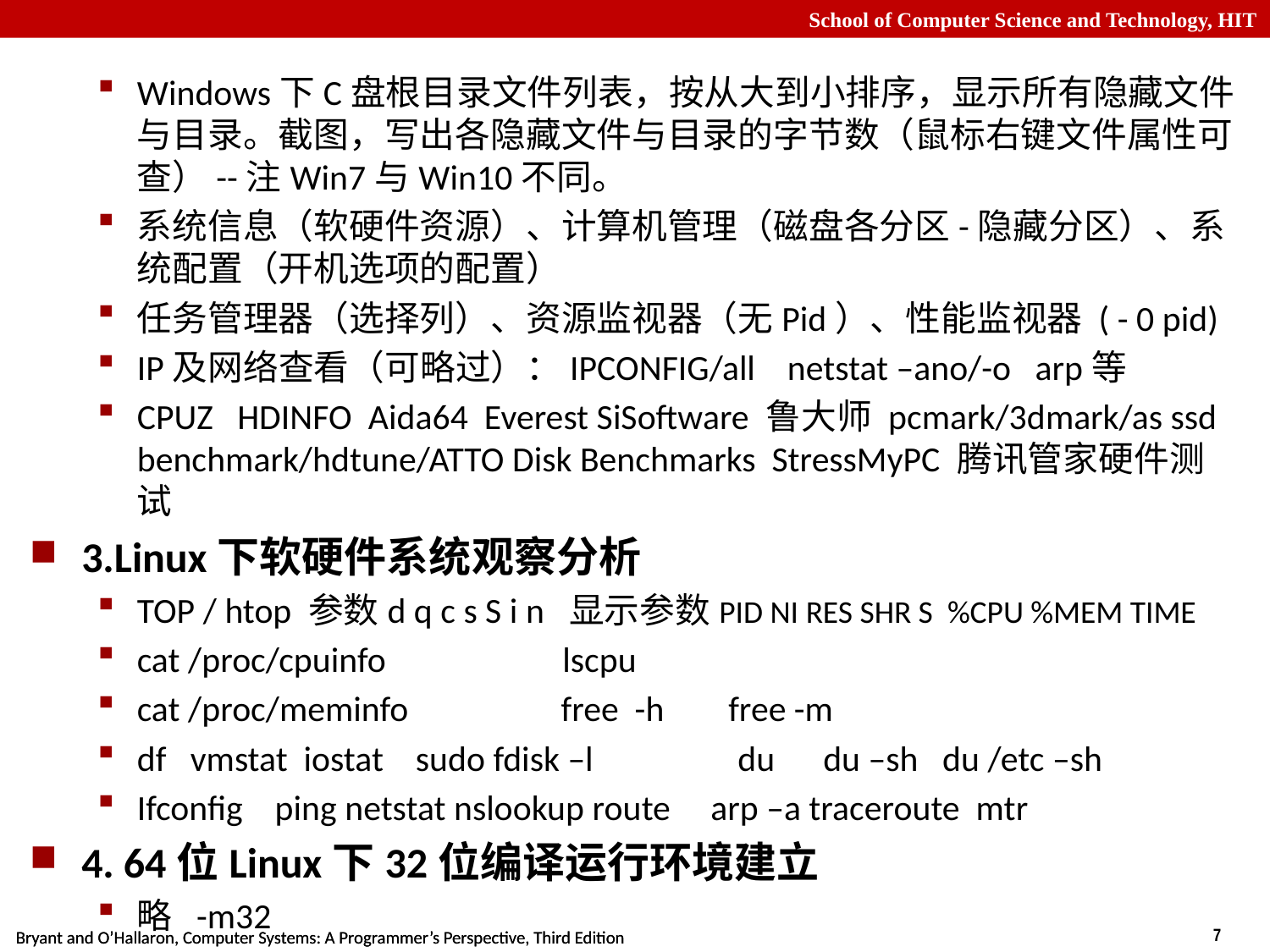

Windows下C盘根目录文件列表，按从大到小排序，显示所有隐藏文件与目录。截图，写出各隐藏文件与目录的字节数（鼠标右键文件属性可查）--注Win7与Win10不同。
系统信息（软硬件资源）、计算机管理（磁盘各分区-隐藏分区）、系统配置（开机选项的配置）
任务管理器（选择列）、资源监视器（无Pid）、性能监视器 ( - 0 pid)
IP及网络查看（可略过）：IPCONFIG/all    netstat –ano/-o   arp等
CPUZ   HDINFO  Aida64  Everest SiSoftware 鲁大师 pcmark/3dmark/as ssd benchmark/hdtune/ATTO Disk Benchmarks  StressMyPC 腾讯管家硬件测试
3.Linux下软硬件系统观察分析
TOP / htop 参数d q c s S i n  显示参数PID NI RES SHR S  %CPU %MEM TIME
cat /proc/cpuinfo                      lscpu
cat /proc/meminfo                   free  -h        free -m
df   vmstat  iostat    sudo fdisk –l                  du      du –sh   du /etc –sh
Ifconfig    ping netstat nslookup route     arp –a traceroute  mtr
4. 64位Linux下32位编译运行环境建立
略  -m32